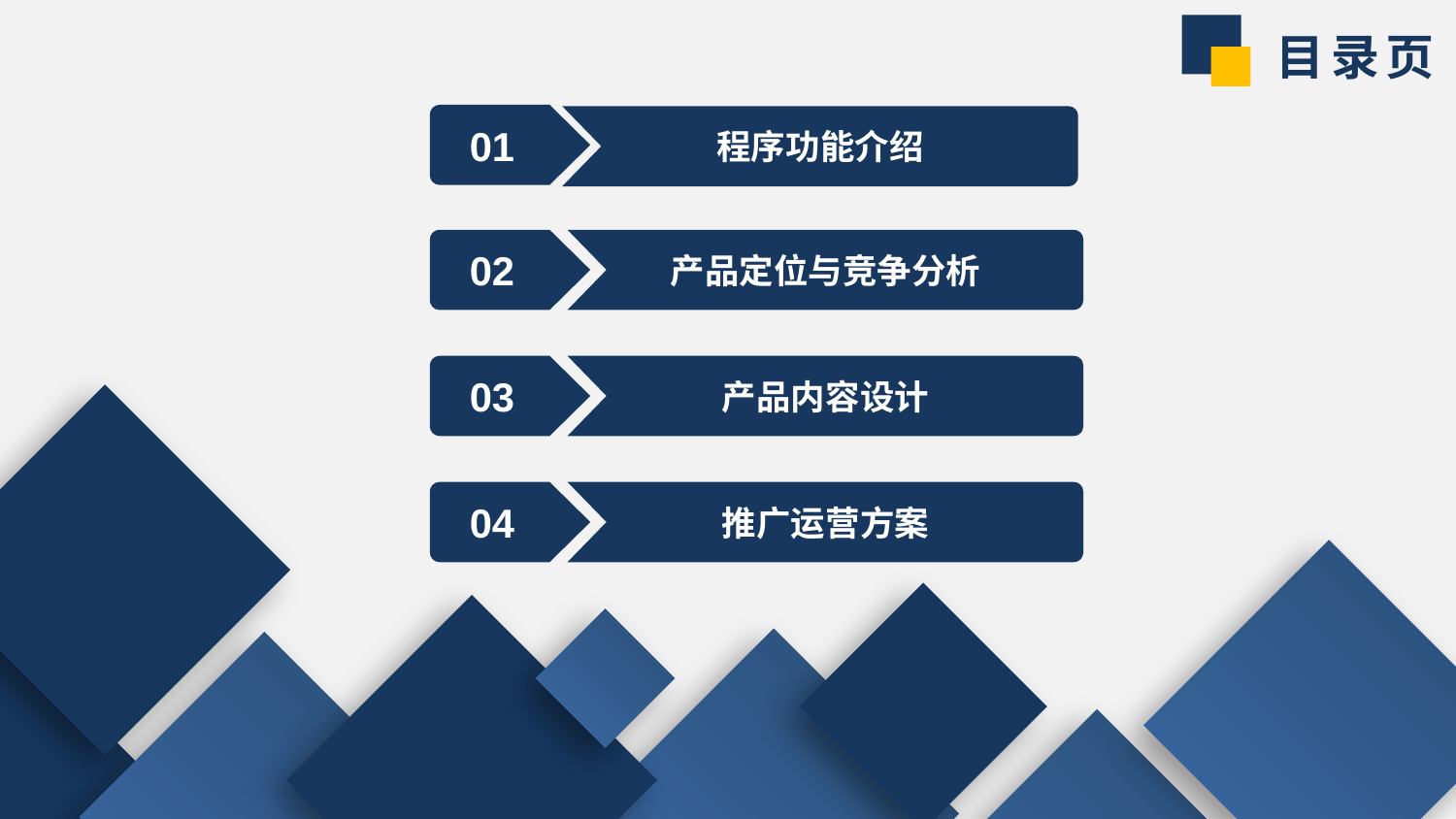

目录页

01
程序功能介绍
02
产品定位与竞争分析
03
产品内容设计

04
推广运营方案